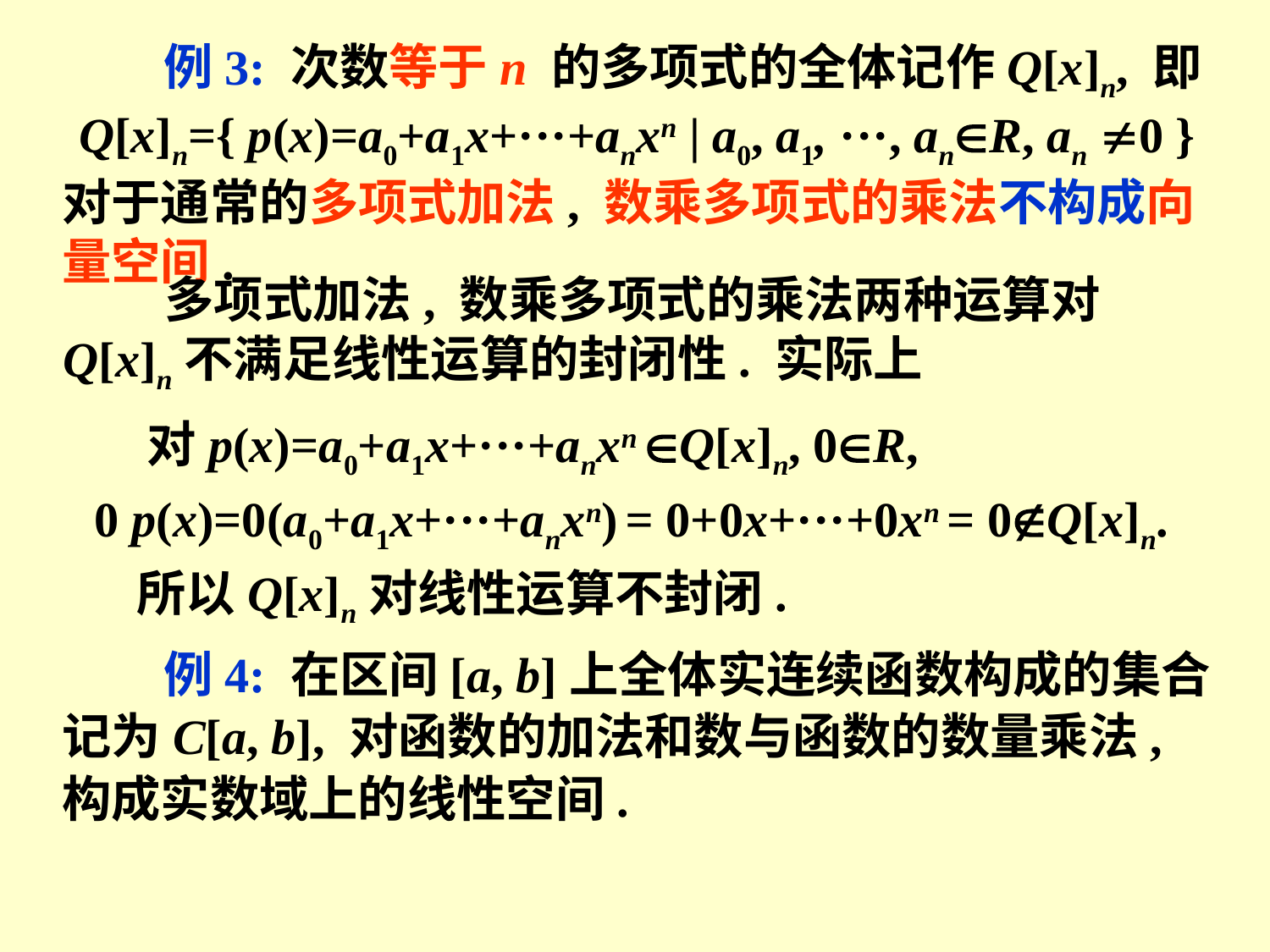

例3: 次数等于n 的多项式的全体记作Q[x]n, 即
Q[x]n={ p(x)=a0+a1x+···+anxn | a0, a1, ···, an∈R, an ≠0 }
对于通常的多项式加法, 数乘多项式的乘法不构成向量空间.
        多项式加法, 数乘多项式的乘法两种运算对Q[x]n不满足线性运算的封闭性. 实际上
对p(x)=a0+a1x+···+anxn ∈Q[x]n, 0∈R,
0 p(x)=0(a0+a1x+···+anxn) = 0+0x+···+0xn = 0∉Q[x]n.
所以Q[x]n对线性运算不封闭.
        例4: 在区间[a, b]上全体实连续函数构成的集合记为C[a, b], 对函数的加法和数与函数的数量乘法, 构成实数域上的线性空间.